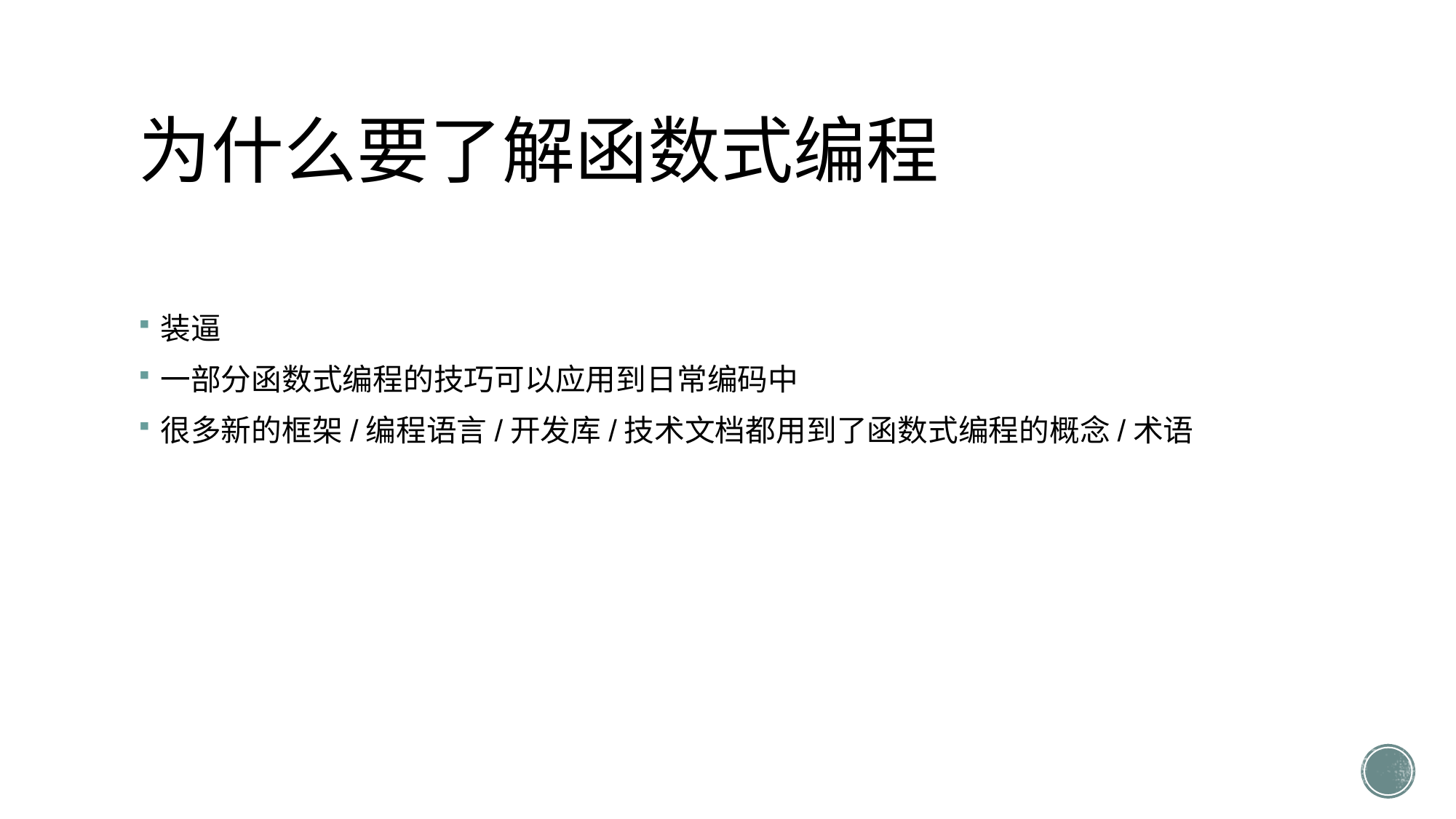

# 为什么要了解函数式编程

装逼
一部分函数式编程的技巧可以应用到日常编码中
很多新的框架/编程语言/开发库/技术文档都用到了函数式编程的概念/术语